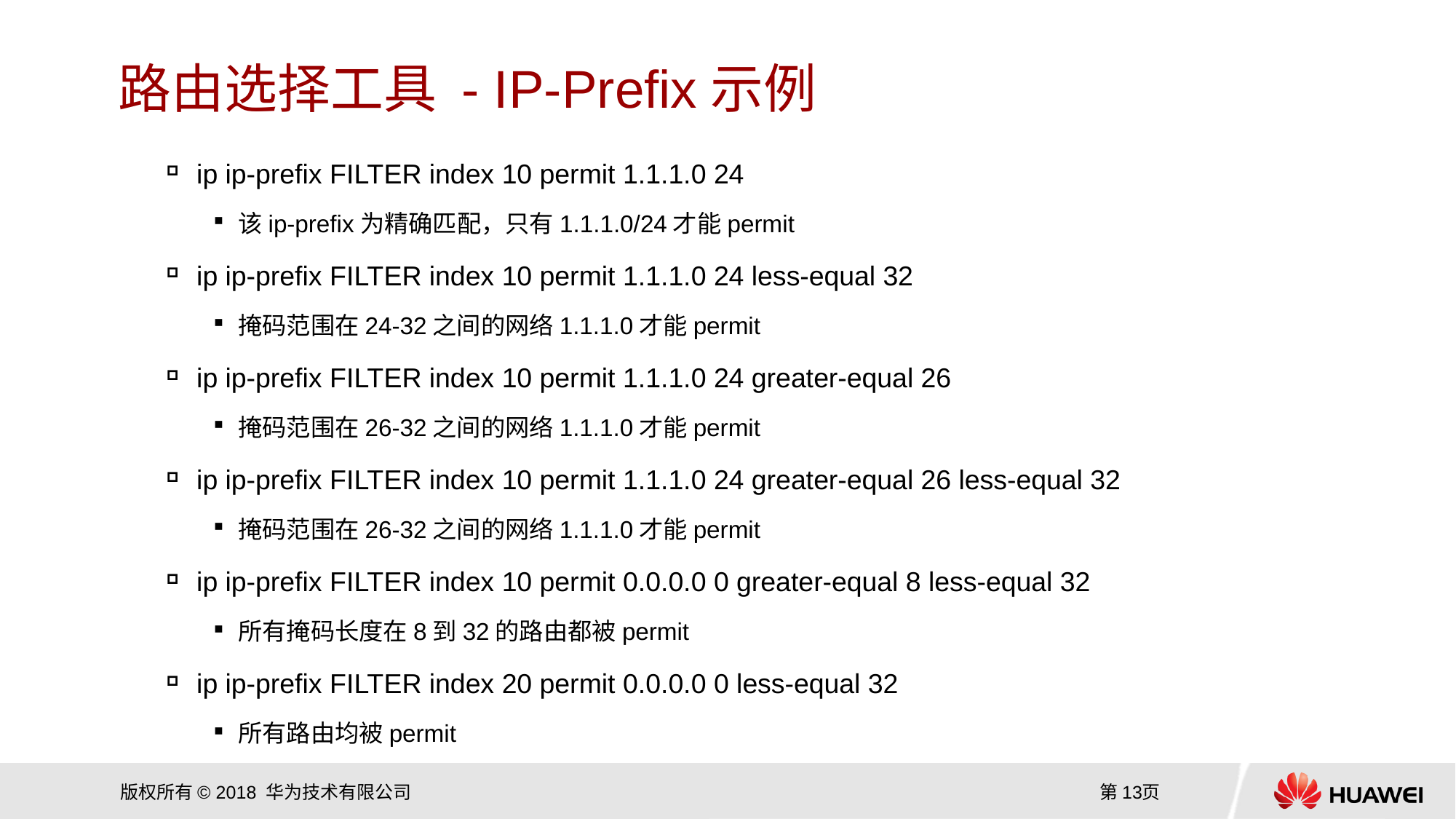

# 路由选择工具 - IP-Prefix示例
ip ip-prefix FILTER index 10 permit 1.1.1.0 24
该ip-prefix为精确匹配，只有1.1.1.0/24才能permit
ip ip-prefix FILTER index 10 permit 1.1.1.0 24 less-equal 32
掩码范围在24-32之间的网络1.1.1.0才能permit
ip ip-prefix FILTER index 10 permit 1.1.1.0 24 greater-equal 26
掩码范围在26-32之间的网络1.1.1.0才能permit
ip ip-prefix FILTER index 10 permit 1.1.1.0 24 greater-equal 26 less-equal 32
掩码范围在26-32之间的网络1.1.1.0才能permit
ip ip-prefix FILTER index 10 permit 0.0.0.0 0 greater-equal 8 less-equal 32
所有掩码长度在8到32的路由都被permit
ip ip-prefix FILTER index 20 permit 0.0.0.0 0 less-equal 32
所有路由均被permit